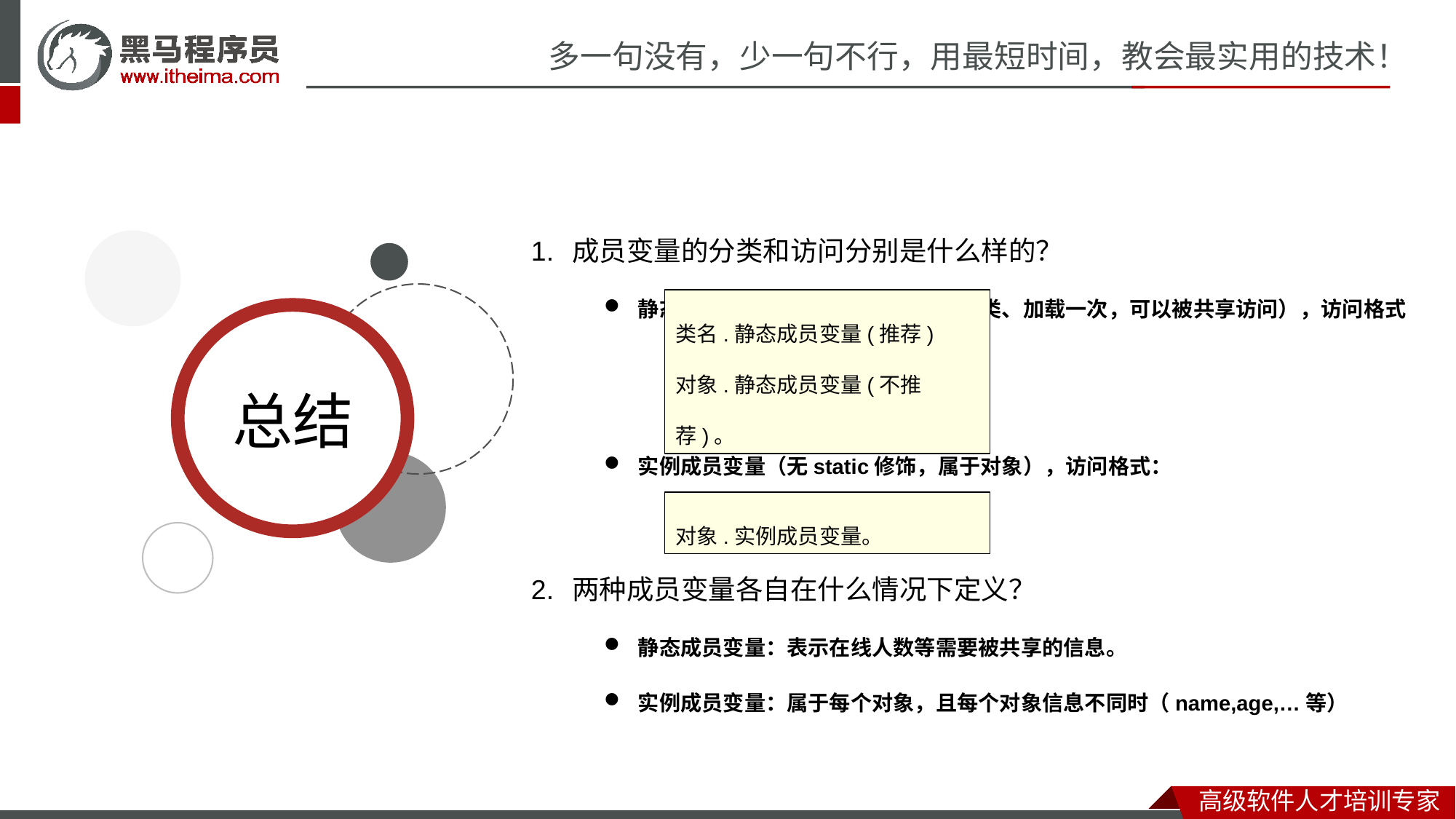

成员变量的分类和访问分别是什么样的？
静态成员变量（有static修饰，属于类、加载一次，可以被共享访问），访问格式

实例成员变量（无static修饰，属于对象），访问格式：

两种成员变量各自在什么情况下定义？
静态成员变量：表示在线人数等需要被共享的信息。
实例成员变量：属于每个对象，且每个对象信息不同时（name,age,…等）
类名.静态成员变量(推荐)
对象.静态成员变量(不推荐)。
对象.实例成员变量。